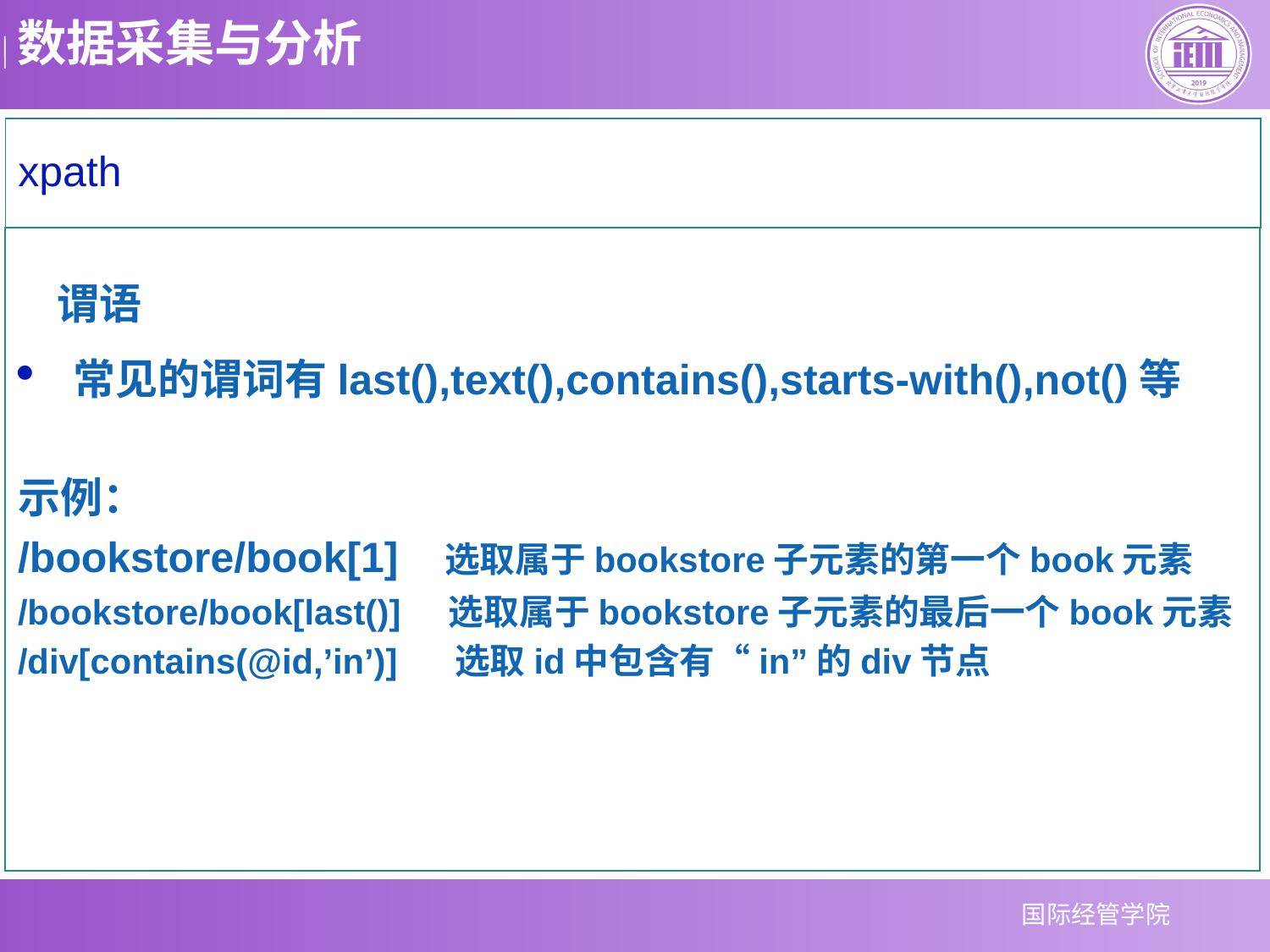

# xpath

常见的谓词有last(),text(),contains(),starts-with(),not()等

示例：
/bookstore/book[1]   选取属于bookstore子元素的第一个book元素
/bookstore/book[last()]    选取属于bookstore子元素的最后一个book元素
/div[contains(@id,’in’)]     选取id中包含有“in”的div节点
谓语